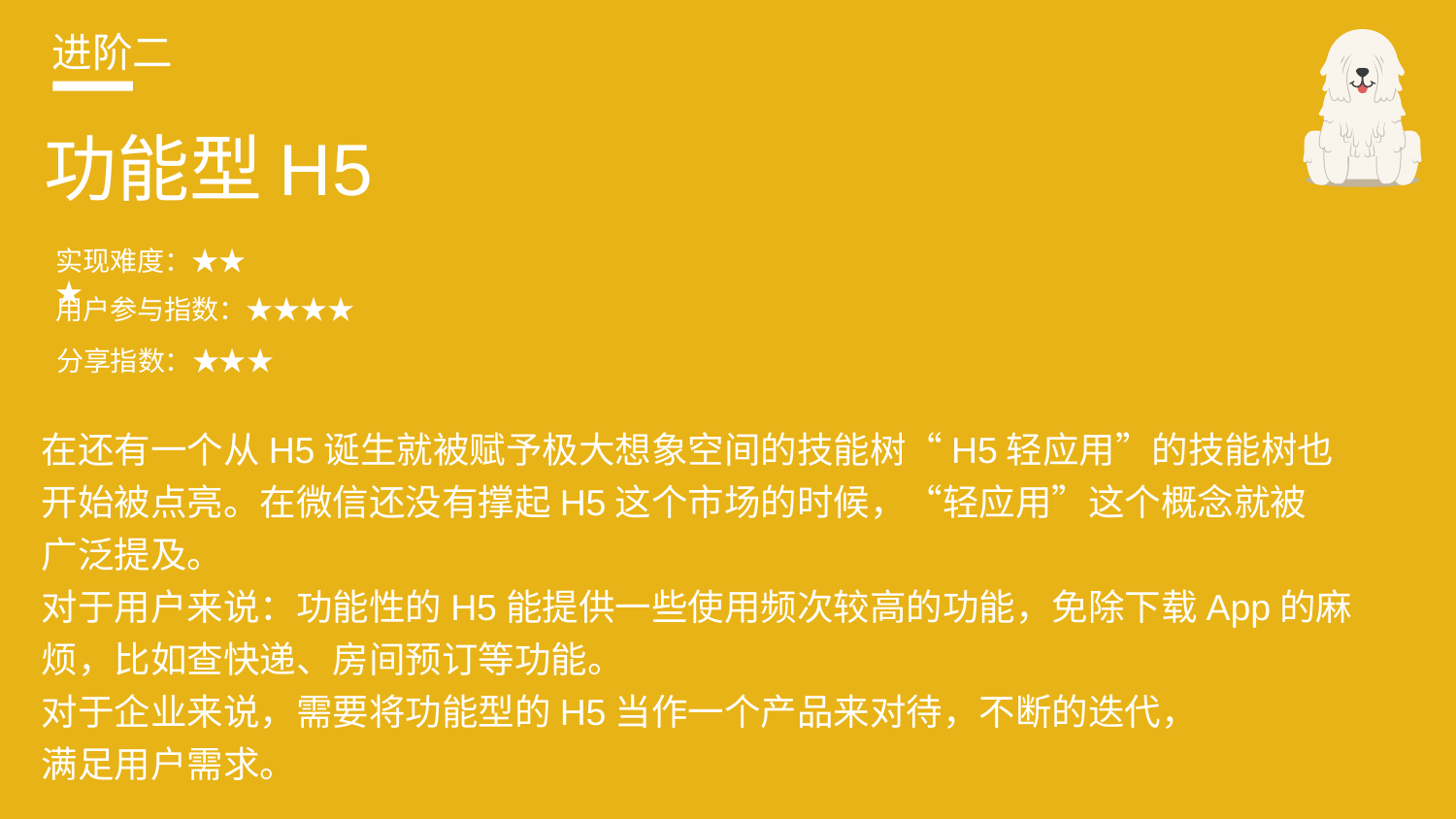

进阶二

功能型H5
实现难度：★★★

用户参与指数：★★★★

分享指数：★★★

在还有一个从H5诞生就被赋予极大想象空间的技能树“H5轻应用”的技能树也
开始被点亮。在微信还没有撑起H5这个市场的时候，“轻应用”这个概念就被
广泛提及。
对于用户来说：功能性的H5能提供一些使用频次较高的功能，免除下载App的麻
烦，比如查快递、房间预订等功能。
对于企业来说，需要将功能型的H5当作一个产品来对待，不断的迭代，
满足用户需求。